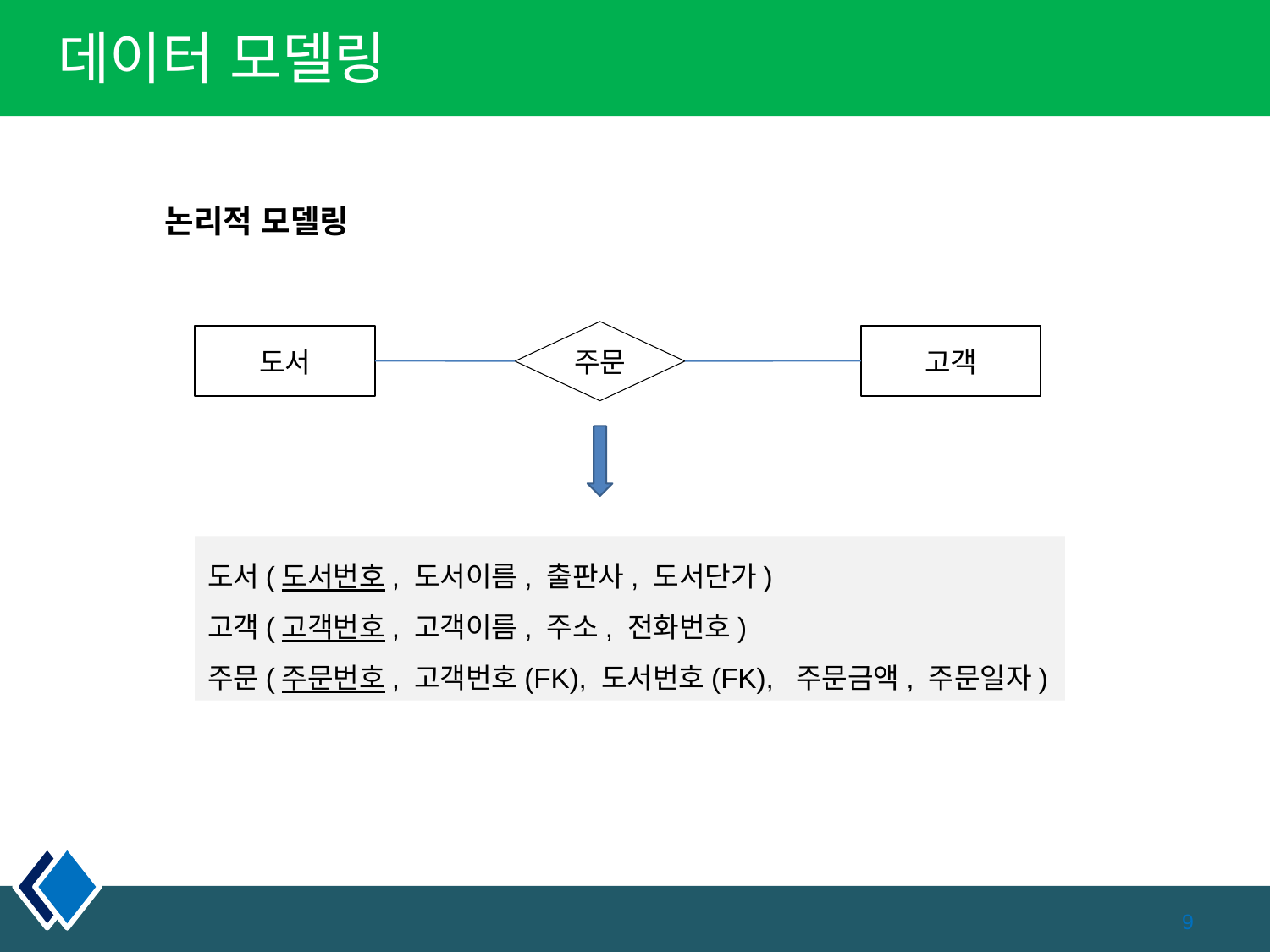

# 데이터 모델링
논리적 모델링
주문
도서
고객

도서(도서번호, 도서이름, 출판사, 도서단가)
고객(고객번호, 고객이름, 주소, 전화번호)
주문(주문번호, 고객번호(FK), 도서번호(FK),  주문금액, 주문일자)
9